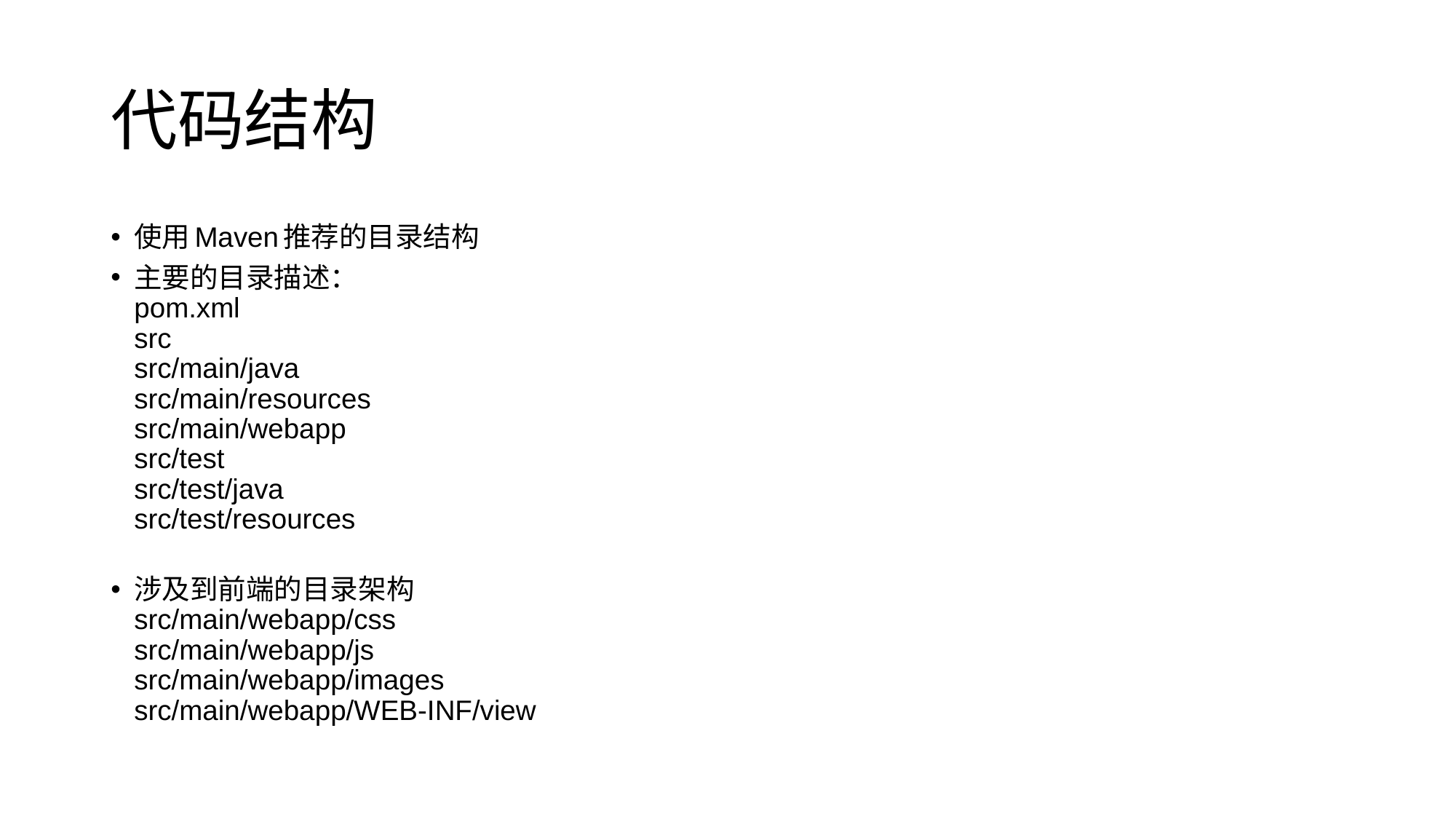

# 代码结构
使用Maven推荐的目录结构
主要的目录描述：
pom.xml
src
src/main/java
src/main/resources
src/main/webapp
src/test
src/test/java
src/test/resources
涉及到前端的目录架构
src/main/webapp/css
src/main/webapp/js
src/main/webapp/images
src/main/webapp/WEB-INF/view